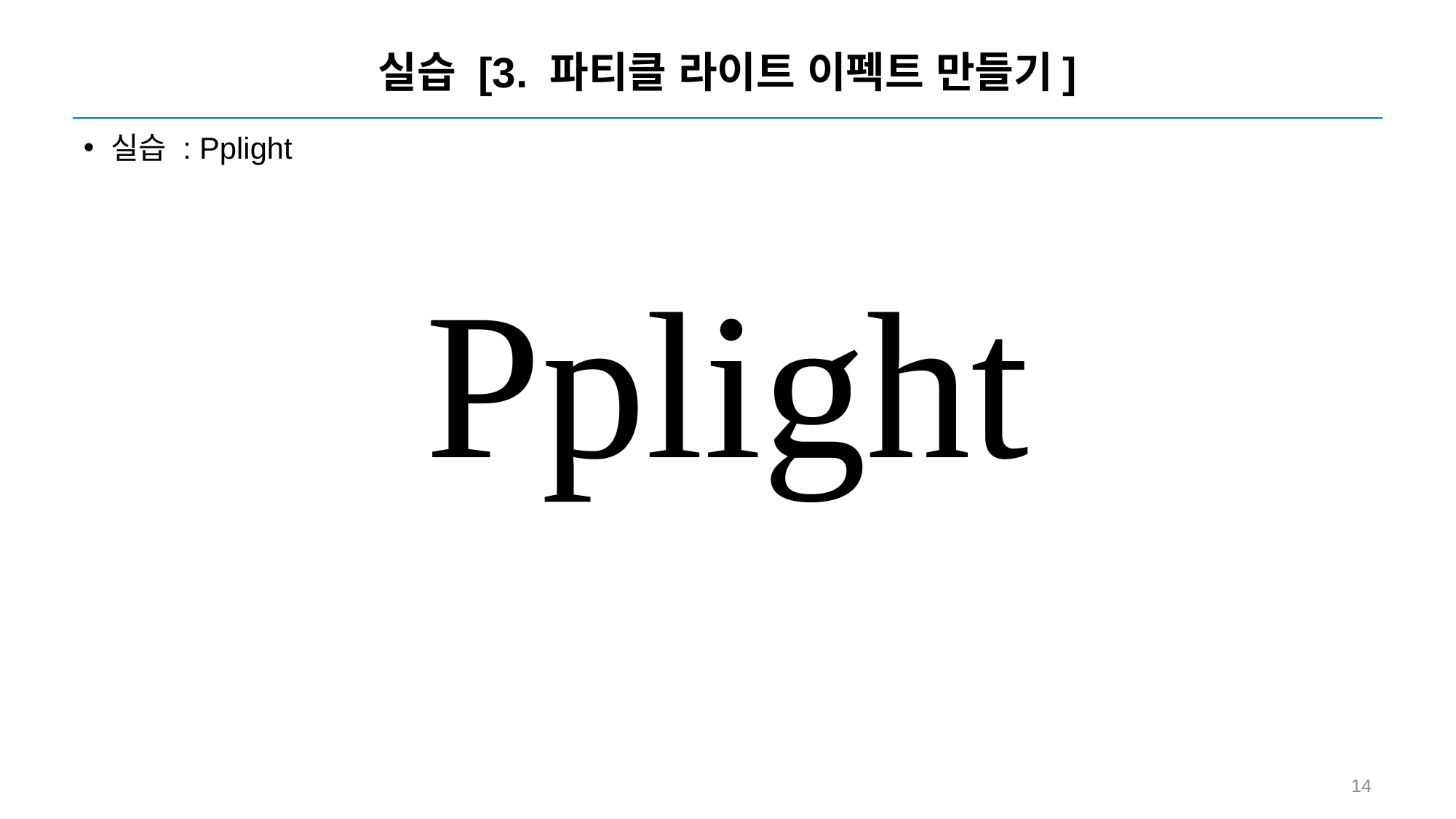

# 실습 [3. 파티클 라이트 이펙트 만들기]
실습 : Pplight

Pplight
14